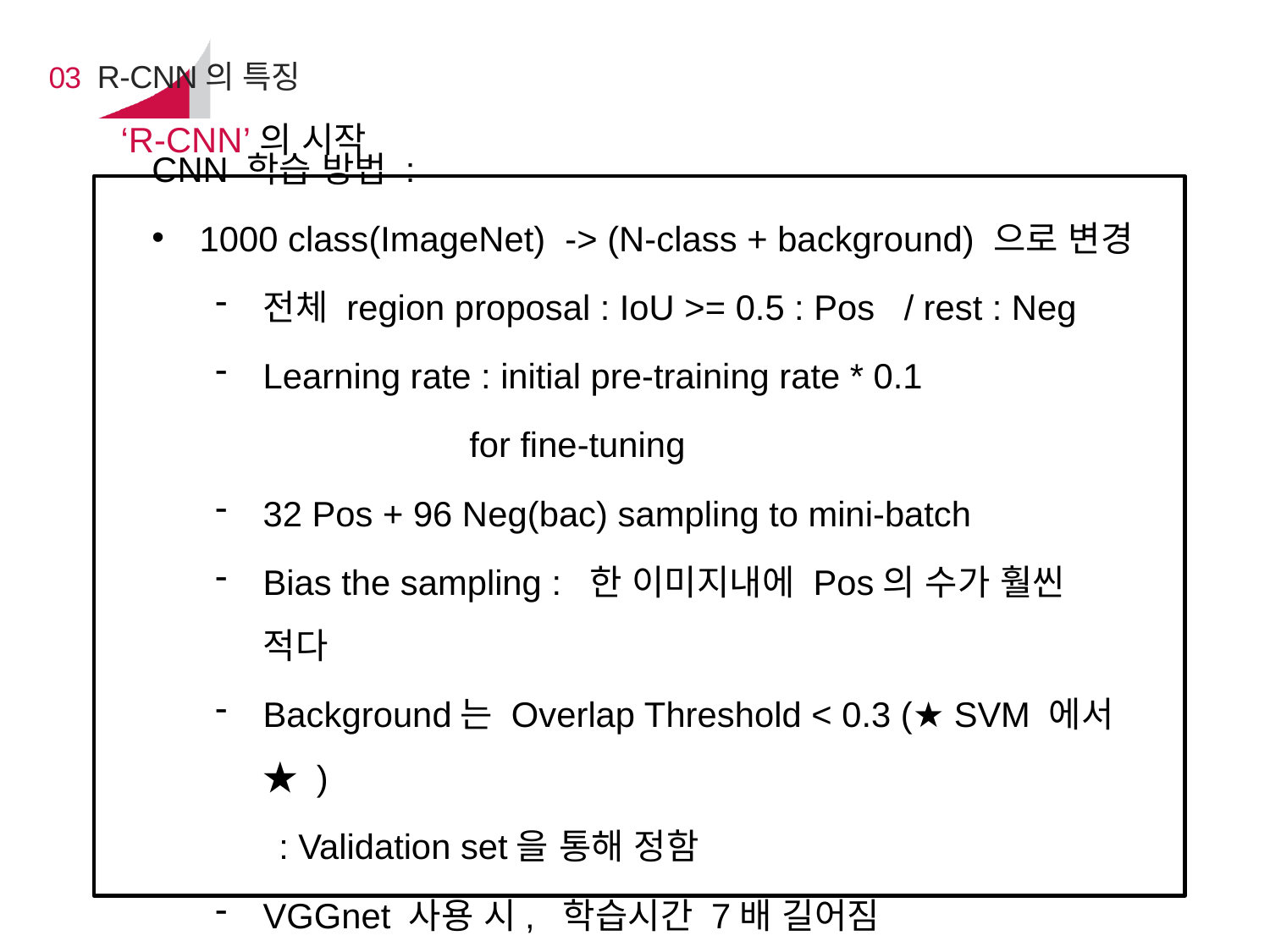

# 03  R-CNN의 특징
‘R-CNN’의 시작

CNN 학습 방법 :
1000 class(ImageNet)  -> (N-class + background) 으로 변경
전체 region proposal : IoU >= 0.5 : Pos   / rest : Neg
Learning rate : initial pre-training rate * 0.1
		for fine-tuning
32 Pos + 96 Neg(bac) sampling to mini-batch
Bias the sampling :  한 이미지내에 Pos의 수가 훨씬 적다
Background는 Overlap Threshold < 0.3 (★ SVM 에서 ★ )
: Validation set을 통해 정함
VGGnet 사용 시,  학습시간 7배 길어짐